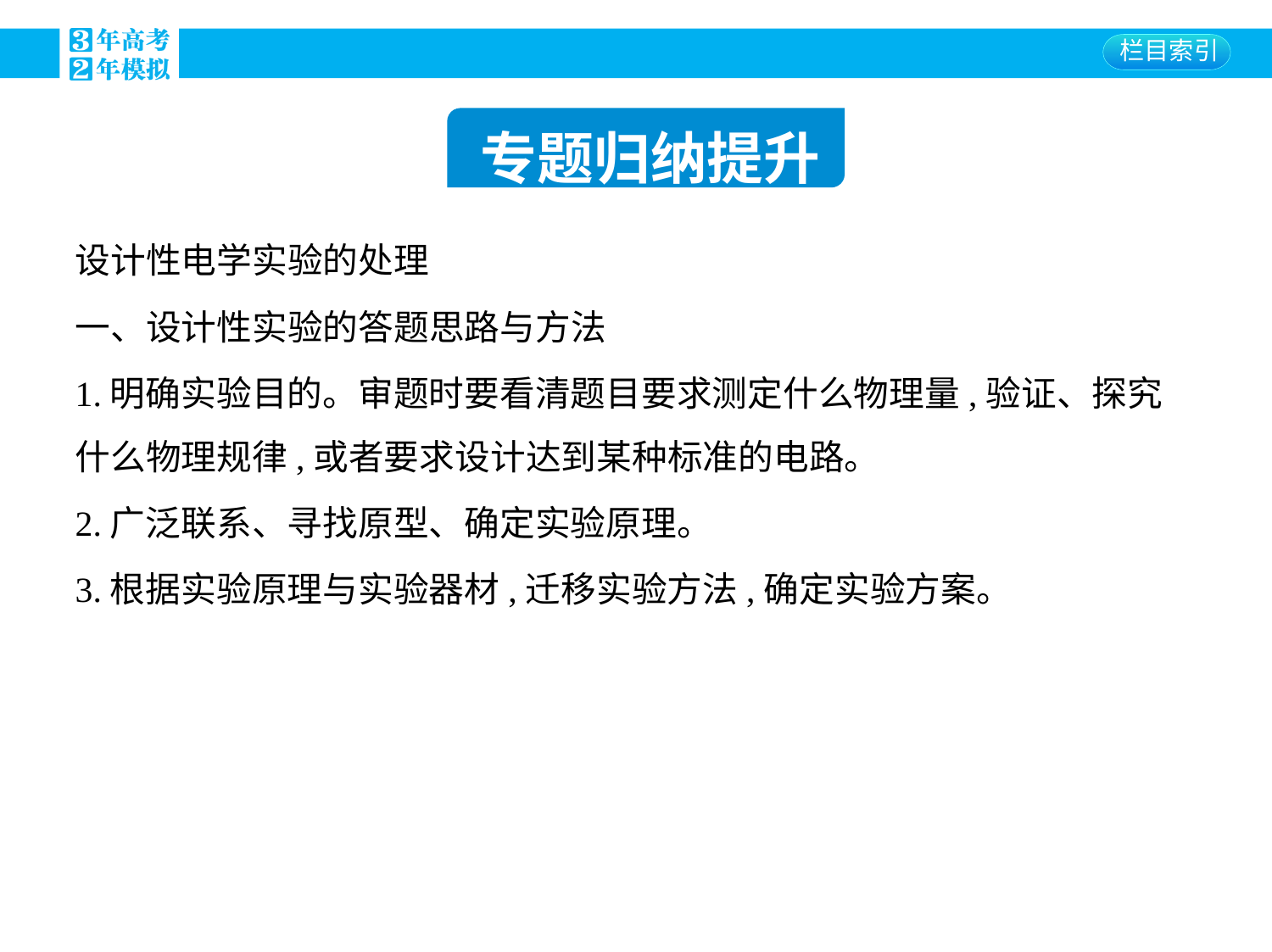

专题归纳提升
设计性电学实验的处理
一、设计性实验的答题思路与方法
1.明确实验目的。审题时要看清题目要求测定什么物理量,验证、探究
什么物理规律,或者要求设计达到某种标准的电路。
2.广泛联系、寻找原型、确定实验原理。
3.根据实验原理与实验器材,迁移实验方法,确定实验方案。